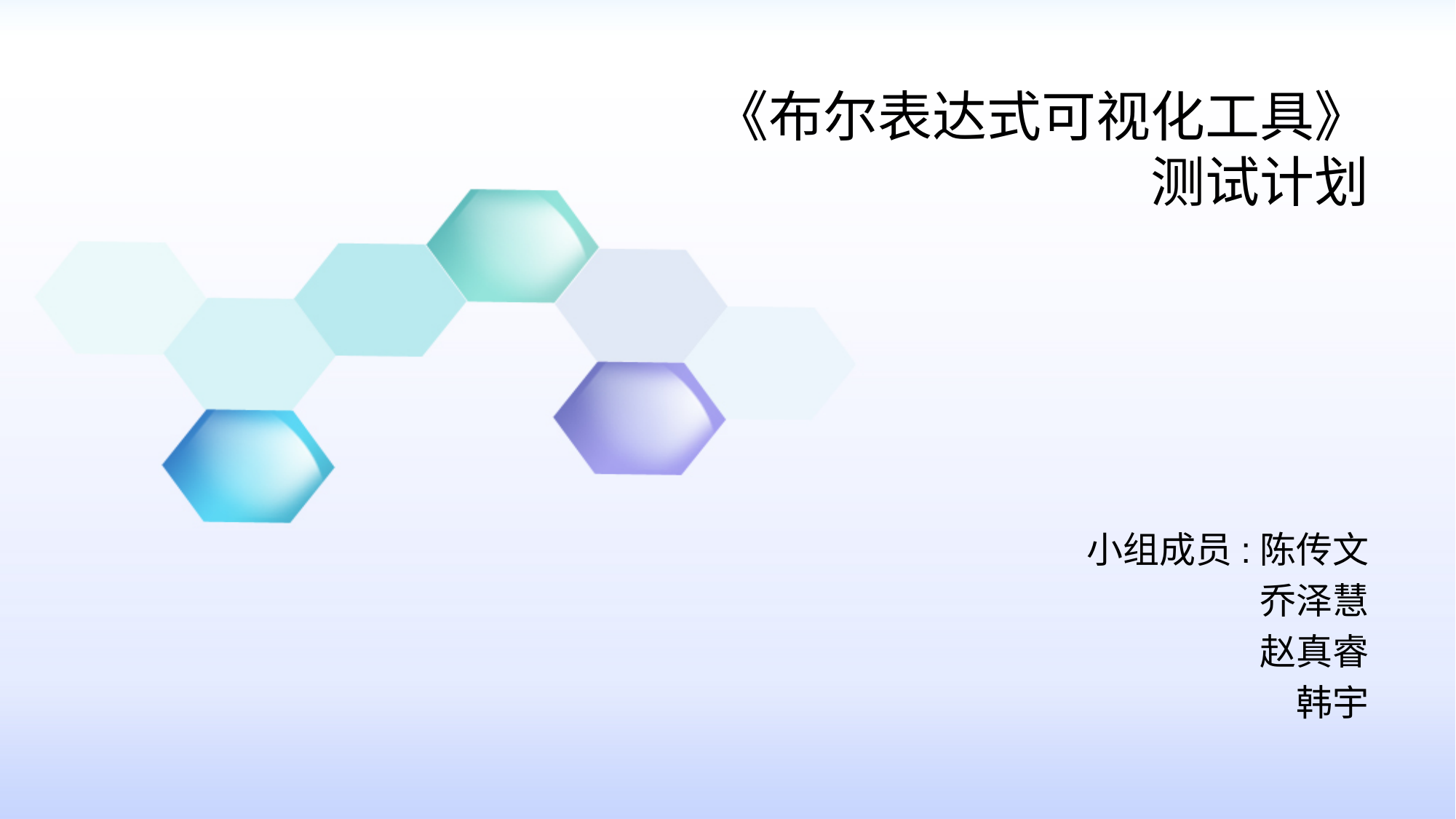

# 《布尔表达式可视化工具》 测试计划
小组成员:陈传文
乔泽慧
赵真睿
韩宇